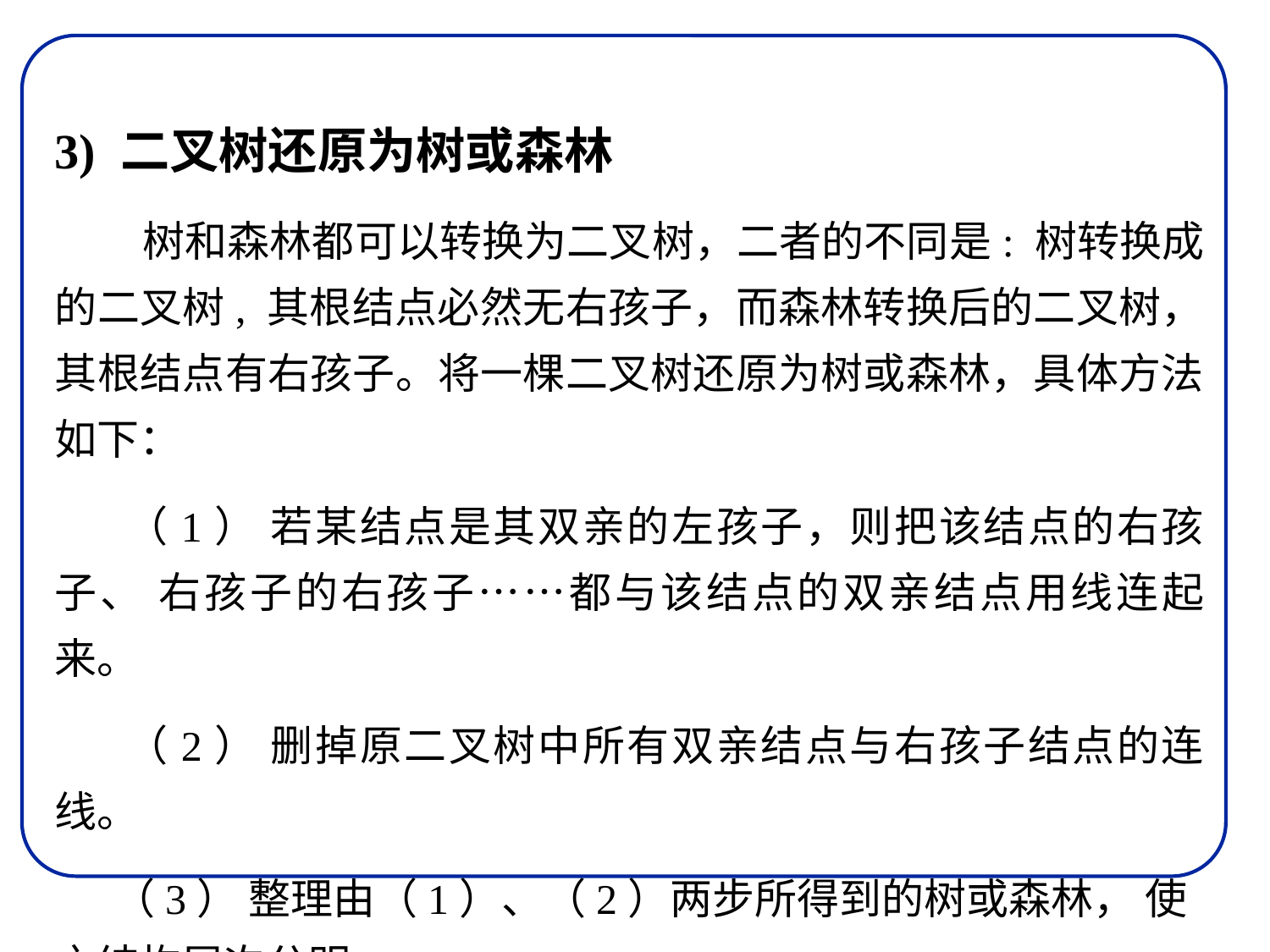

3) 二叉树还原为树或森林
        树和森林都可以转换为二叉树，二者的不同是: 树转换成的二叉树, 其根结点必然无右孩子，而森林转换后的二叉树，其根结点有右孩子。将一棵二叉树还原为树或森林，具体方法如下：
     （1） 若某结点是其双亲的左孩子，则把该结点的右孩子、 右孩子的右孩子……都与该结点的双亲结点用线连起来。
     （2） 删掉原二叉树中所有双亲结点与右孩子结点的连线。
     （3） 整理由（1）、（2）两步所得到的树或森林， 使之结构层次分明。